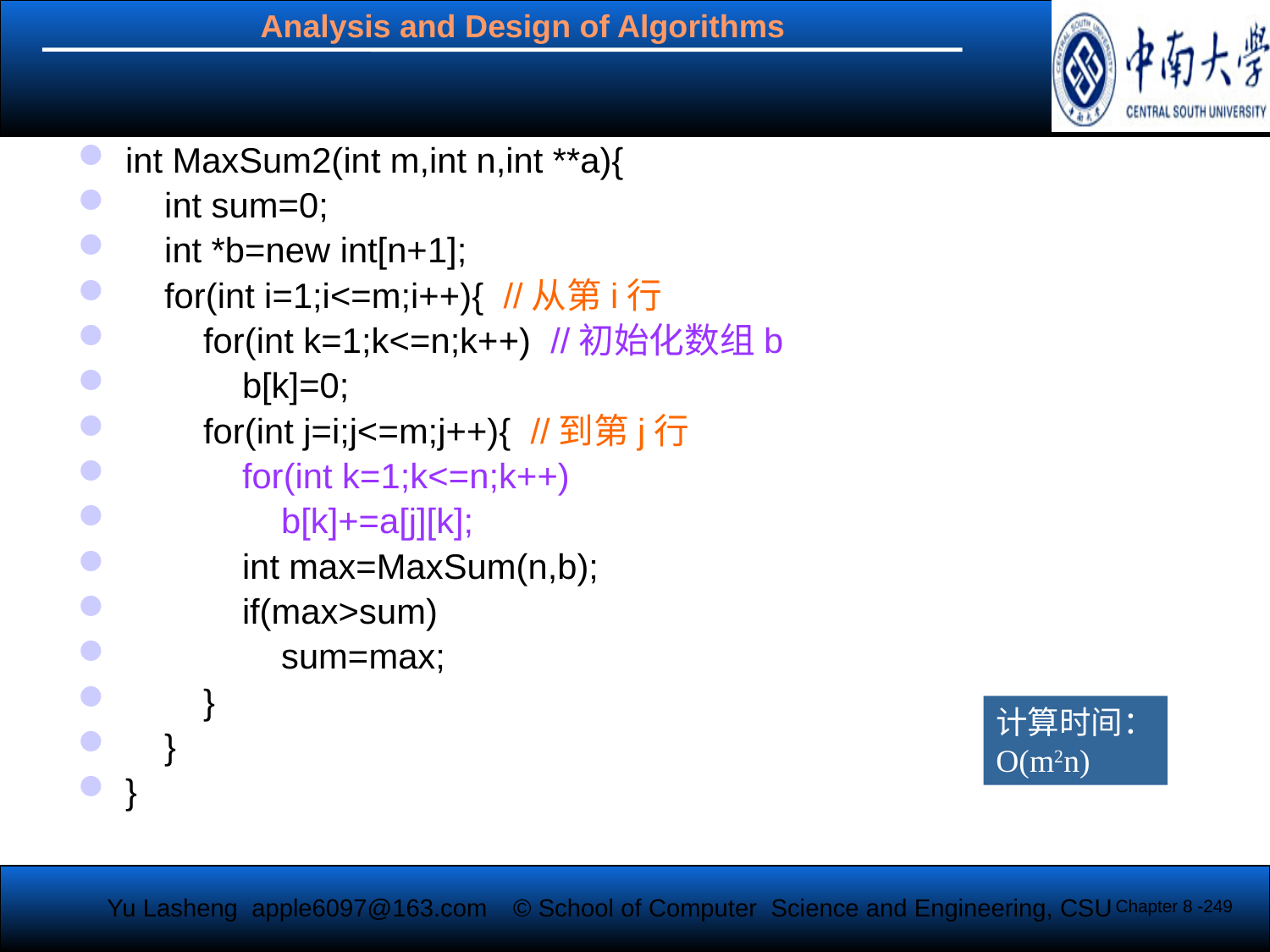

int MaxSum2(int m,int n,int **a){
    int sum=0;
    int *b=new int[n+1];
    for(int i=1;i<=m;i++){  //从第i行
        for(int k=1;k<=n;k++)  //初始化数组b
            b[k]=0;
        for(int j=i;j<=m;j++){  //到第j行
            for(int k=1;k<=n;k++)
                b[k]+=a[j][k];
            int max=MaxSum(n,b);
            if(max>sum)
                sum=max;
        }
    }
}
计算时间：
O(m2n)
Chapter 8 -249